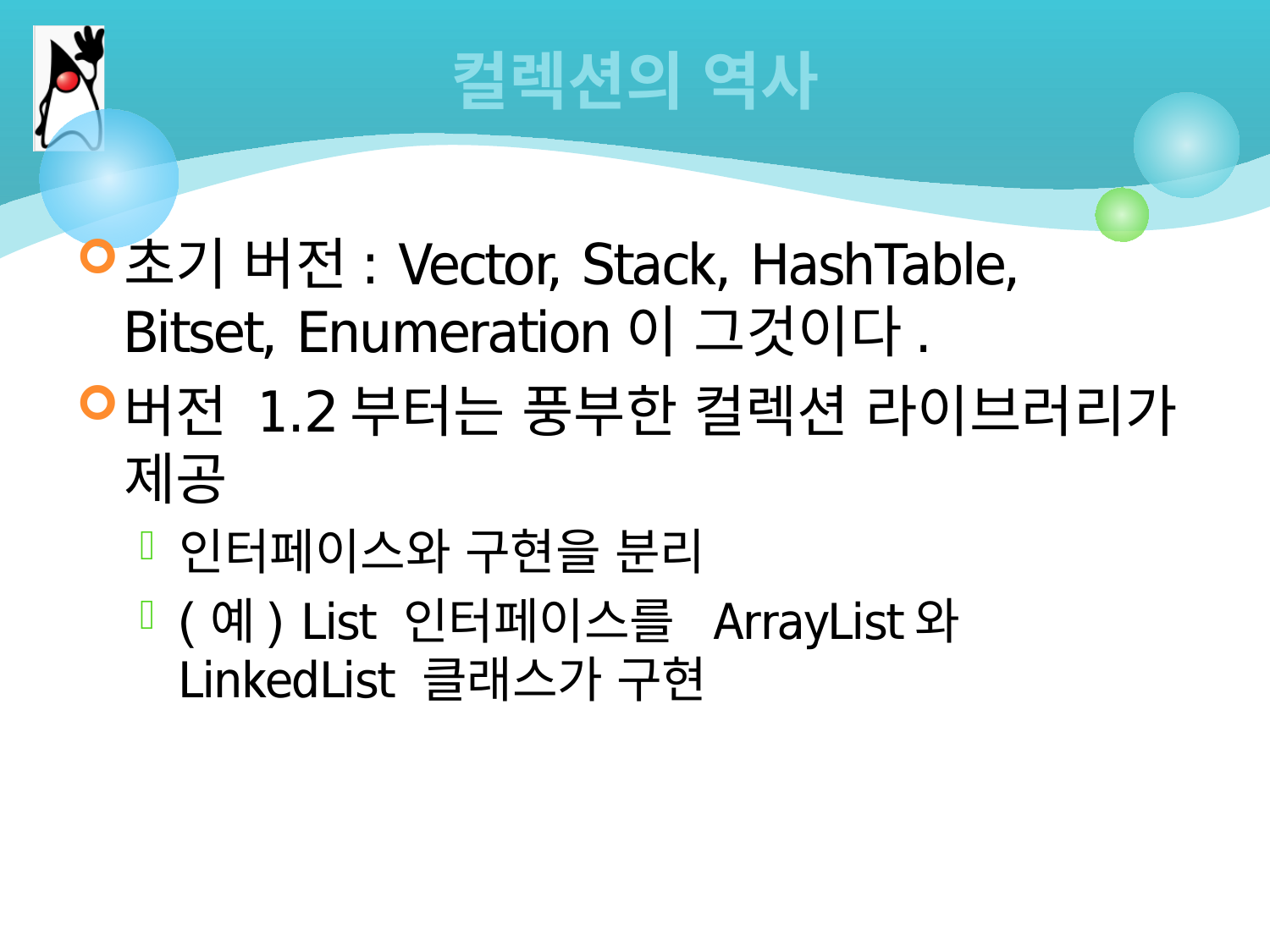

# 컬렉션의 역사
초기 버전: Vector, Stack, HashTable, Bitset, Enumeration이 그것이다.
버전 1.2부터는 풍부한 컬렉션 라이브러리가 제공
인터페이스와 구현을 분리
(예) List 인터페이스를  ArrayList와 LinkedList 클래스가 구현